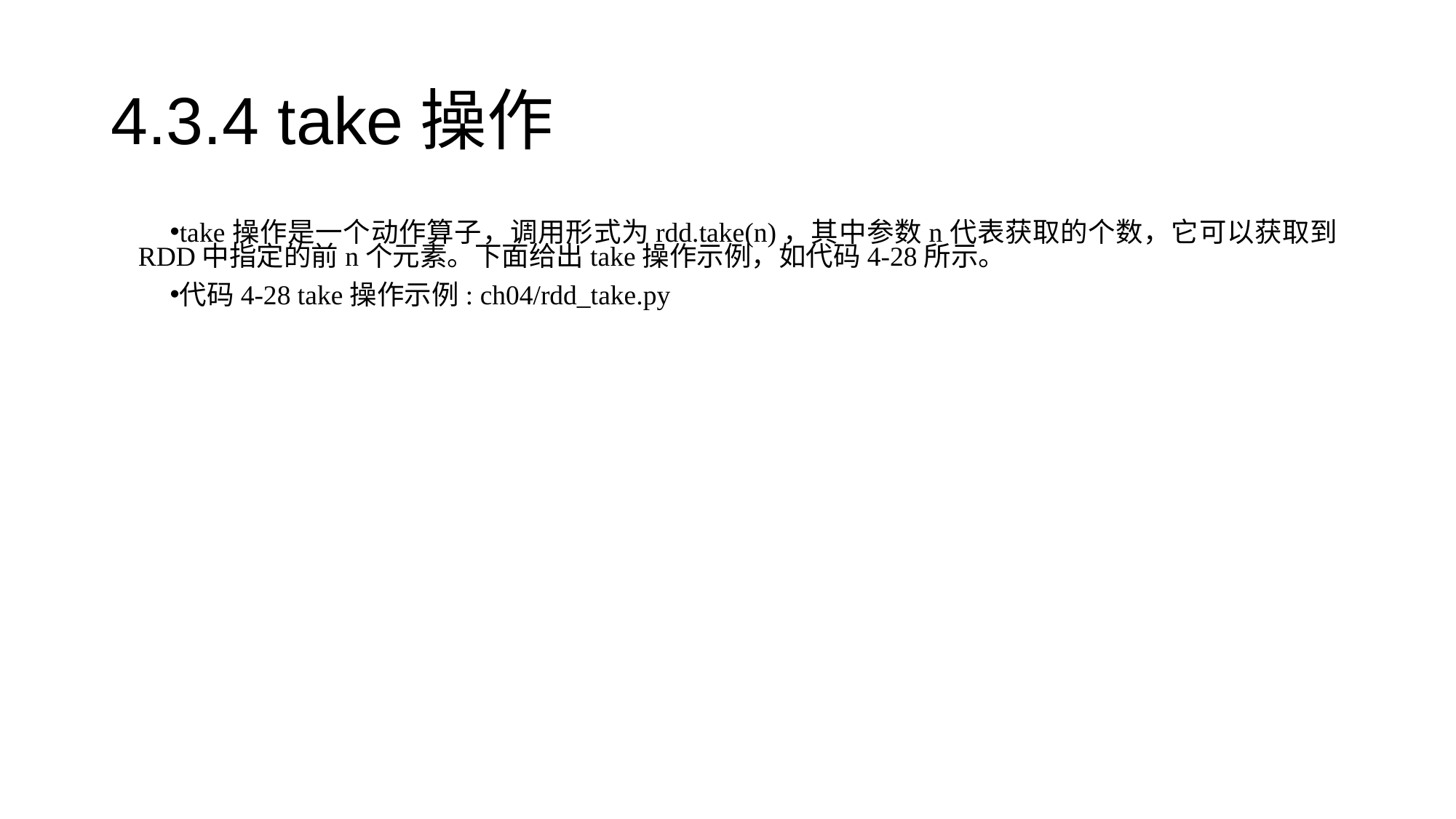

# 4.3.4 take操作
take操作是一个动作算子，调用形式为rdd.take(n)，其中参数n代表获取的个数，它可以获取到RDD中指定的前n个元素。下面给出take操作示例，如代码4-28所示。
代码4-28 take操作示例: ch04/rdd_take.py